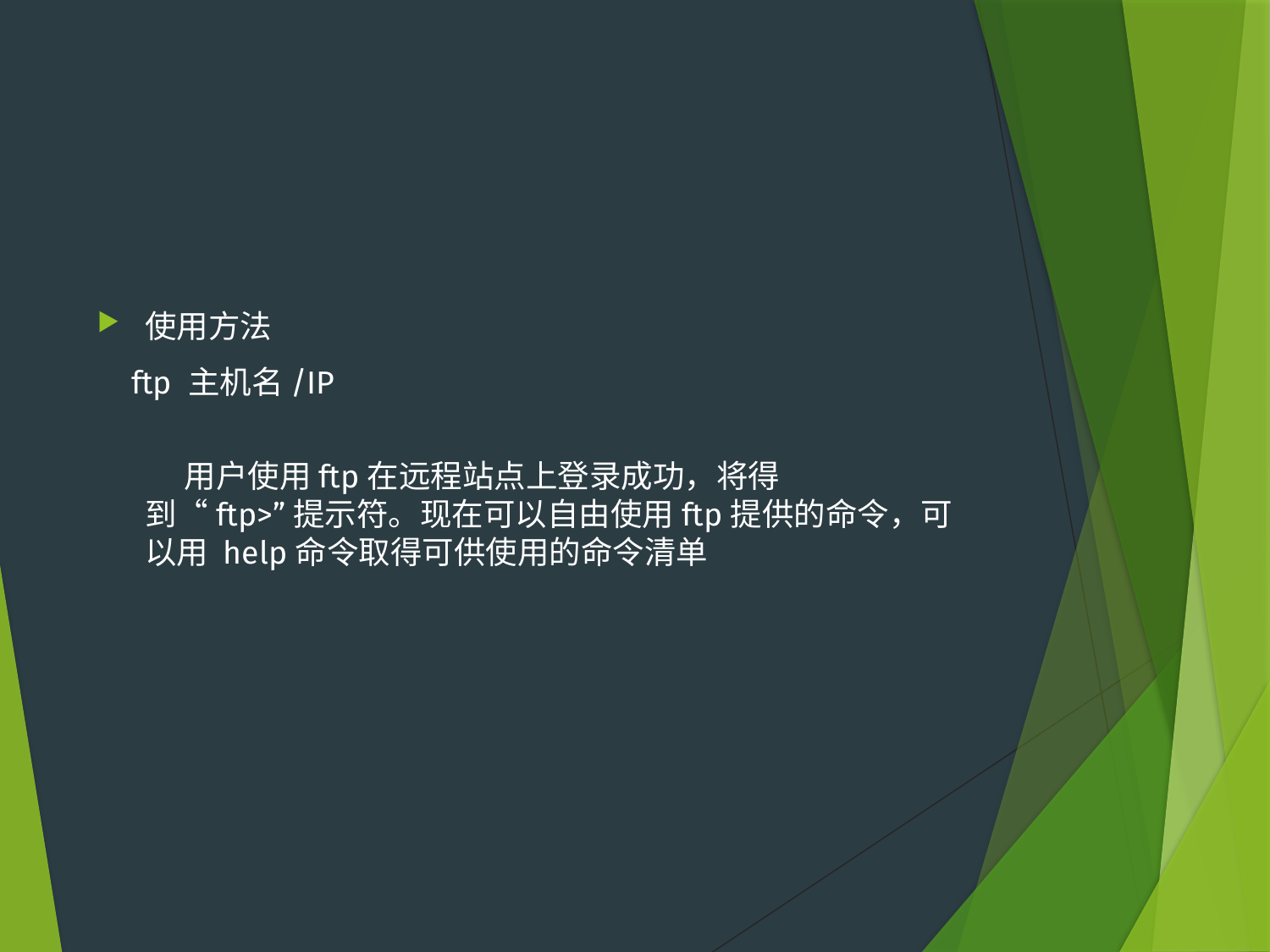

#
使用方法
    ftp 主机名/IP
           用户使用ftp在远程站点上登录成功，将得到“ftp>”提示符。现在可以自由使用ftp提供的命令，可以用 help命令取得可供使用的命令清单